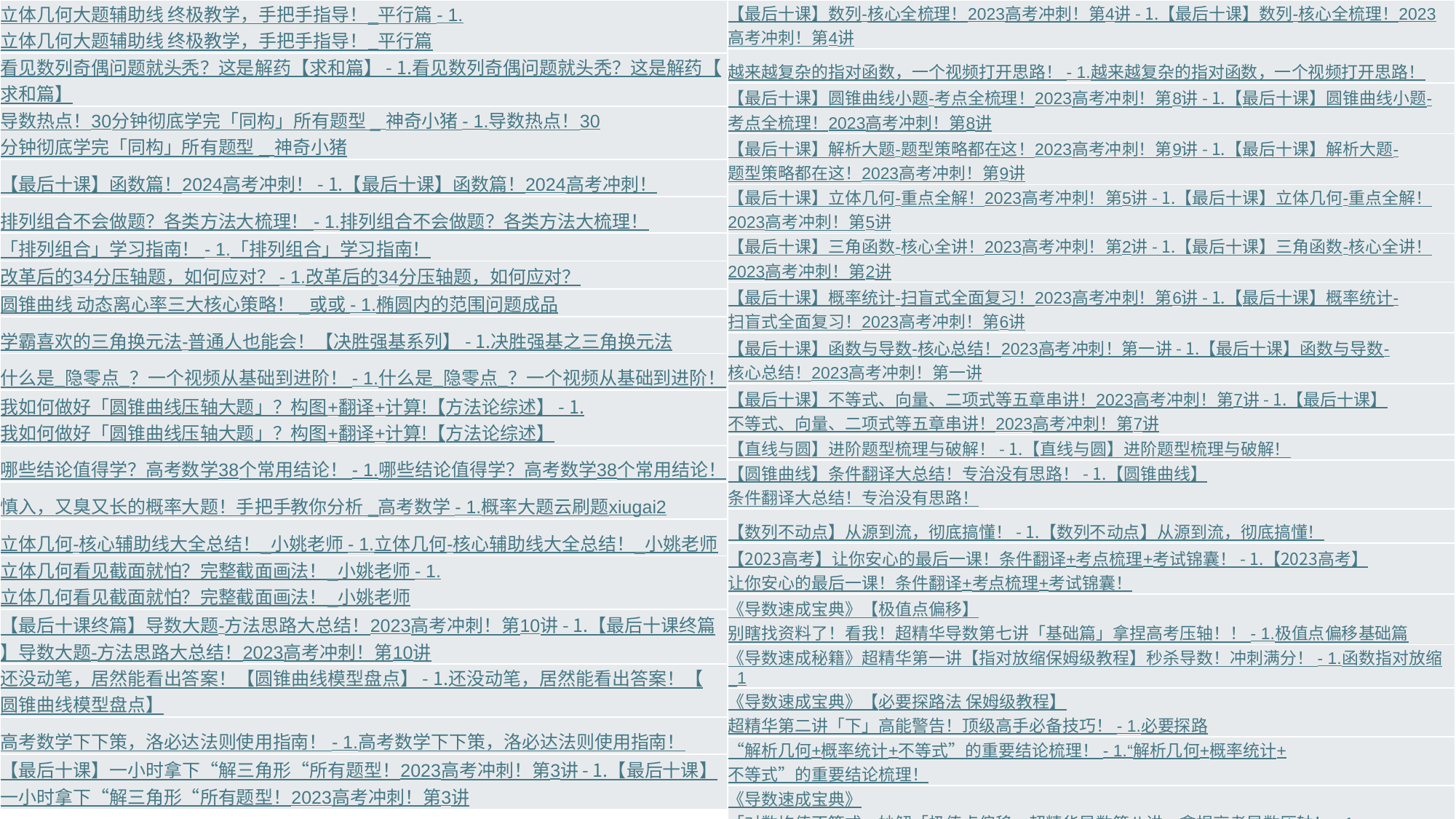

| 立体几何大题辅助线 终极教学，手把手指导！\_平行篇 - 1.立体几何大题辅助线 终极教学，手把手指导！\_平行篇 |
| --- |
| 看见数列奇偶问题就头秃？这是解药【求和篇】 - 1.看见数列奇偶问题就头秃？这是解药【求和篇】 |
| 导数热点！30分钟彻底学完「同构」所有题型 \_ 神奇小猪 - 1.导数热点！30分钟彻底学完「同构」所有题型 \_ 神奇小猪 |
| 【最后十课】函数篇！2024高考冲刺！ - 1.【最后十课】函数篇！2024高考冲刺！ |
| 排列组合不会做题？各类方法大梳理！ - 1.排列组合不会做题？各类方法大梳理！ |
| 「排列组合」学习指南！ - 1.「排列组合」学习指南！ |
| 改革后的34分压轴题，如何应对？ - 1.改革后的34分压轴题，如何应对？ |
| 圆锥曲线 动态离心率三大核心策略！ \_或或 - 1.椭圆内的范围问题成品 |
| 学霸喜欢的三角换元法-普通人也能会！【决胜强基系列】 - 1.决胜强基之三角换元法 |
| 什么是\_隐零点\_？一个视频从基础到进阶！ - 1.什么是\_隐零点\_？一个视频从基础到进阶！ |
| 我如何做好「圆锥曲线压轴大题」？构图+翻译+计算!【方法论综述】 - 1.我如何做好「圆锥曲线压轴大题」？构图+翻译+计算!【方法论综述】 |
| 哪些结论值得学？高考数学38个常用结论！ - 1.哪些结论值得学？高考数学38个常用结论！ |
| 慎入，又臭又长的概率大题！手把手教你分析 \_高考数学 - 1.概率大题云刷题xiugai2 |
| 立体几何-核心辅助线大全总结！\_小姚老师 - 1.立体几何-核心辅助线大全总结！\_小姚老师 |
| 立体几何看见截面就怕？完整截面画法！\_小姚老师 - 1.立体几何看见截面就怕？完整截面画法！\_小姚老师 |
| 【最后十课终篇】导数大题-方法思路大总结！2023高考冲刺！第10讲 - 1.【最后十课终篇】导数大题-方法思路大总结！2023高考冲刺！第10讲 |
| 还没动笔，居然能看出答案！【圆锥曲线模型盘点】 - 1.还没动笔，居然能看出答案！【圆锥曲线模型盘点】 |
| 高考数学下下策，洛必达法则使用指南！ - 1.高考数学下下策，洛必达法则使用指南！ |
| 【最后十课】一小时拿下“解三角形“所有题型！2023高考冲刺！第3讲 - 1.【最后十课】一小时拿下“解三角形“所有题型！2023高考冲刺！第3讲 |
# 数学
| 【最后十课】数列-核心全梳理！2023高考冲刺！第4讲 - 1.【最后十课】数列-核心全梳理！2023高考冲刺！第4讲 |
| --- |
| 越来越复杂的指对函数，一个视频打开思路！ - 1.越来越复杂的指对函数，一个视频打开思路！ |
| 【最后十课】圆锥曲线小题-考点全梳理！2023高考冲刺！第8讲 - 1.【最后十课】圆锥曲线小题-考点全梳理！2023高考冲刺！第8讲 |
| 【最后十课】解析大题-题型策略都在这！2023高考冲刺！第9讲 - 1.【最后十课】解析大题-题型策略都在这！2023高考冲刺！第9讲 |
| 【最后十课】立体几何-重点全解！2023高考冲刺！第5讲 - 1.【最后十课】立体几何-重点全解！2023高考冲刺！第5讲 |
| 【最后十课】三角函数-核心全讲！2023高考冲刺！第2讲 - 1.【最后十课】三角函数-核心全讲！2023高考冲刺！第2讲 |
| 【最后十课】概率统计-扫盲式全面复习！2023高考冲刺！第6讲 - 1.【最后十课】概率统计-扫盲式全面复习！2023高考冲刺！第6讲 |
| 【最后十课】函数与导数-核心总结！2023高考冲刺！第一讲 - 1.【最后十课】函数与导数-核心总结！2023高考冲刺！第一讲 |
| 【最后十课】不等式、向量、二项式等五章串讲！2023高考冲刺！第7讲 - 1.【最后十课】不等式、向量、二项式等五章串讲！2023高考冲刺！第7讲 |
| 【直线与圆】进阶题型梳理与破解！ - 1.【直线与圆】进阶题型梳理与破解！ |
| 【圆锥曲线】条件翻译大总结！专治没有思路！ - 1.【圆锥曲线】条件翻译大总结！专治没有思路！ |
| 【数列不动点】从源到流，彻底搞懂！ - 1.【数列不动点】从源到流，彻底搞懂！ |
| 【2023高考】让你安心的最后一课！条件翻译+考点梳理+考试锦囊！ - 1.【2023高考】让你安心的最后一课！条件翻译+考点梳理+考试锦囊！ |
| 《导数速成宝典》【极值点偏移】别瞎找资料了！看我！超精华导数第七讲「基础篇」拿捏高考压轴！！ - 1.极值点偏移基础篇 |
| 《导数速成秘籍》超精华第一讲【指对放缩保姆级教程】秒杀导数！冲刺满分！ - 1.函数指对放缩\_1 |
| 《导数速成宝典》【必要探路法 保姆级教程】超精华第二讲「下」高能警告！顶级高手必备技巧！ - 1.必要探路 |
| “解析几何+概率统计+不等式”的重要结论梳理！ - 1.“解析几何+概率统计+不等式”的重要结论梳理！ |
| 《导数速成宝典》「对数均值不等式」妙解「极值点偏移」超精华导数第八讲，拿捏高考导数压轴！ - 1.极值点偏移进阶 |